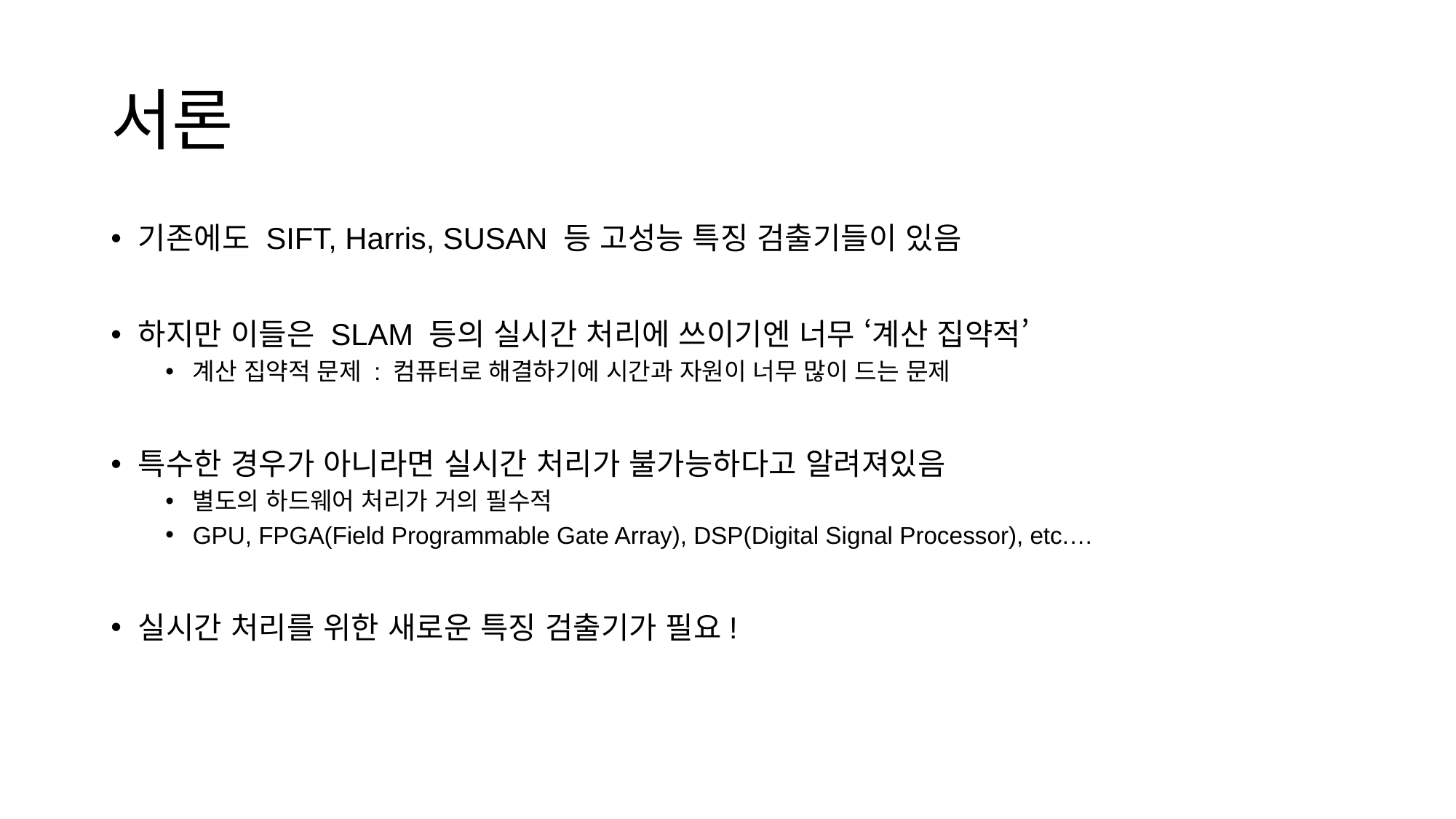

# 서론
기존에도 SIFT, Harris, SUSAN 등 고성능 특징 검출기들이 있음

하지만 이들은 SLAM 등의 실시간 처리에 쓰이기엔 너무 ‘계산 집약적’
계산 집약적 문제 : 컴퓨터로 해결하기에 시간과 자원이 너무 많이 드는 문제

특수한 경우가 아니라면 실시간 처리가 불가능하다고 알려져있음
별도의 하드웨어 처리가 거의 필수적
GPU, FPGA(Field Programmable Gate Array), DSP(Digital Signal Processor), etc.…

실시간 처리를 위한 새로운 특징 검출기가 필요!